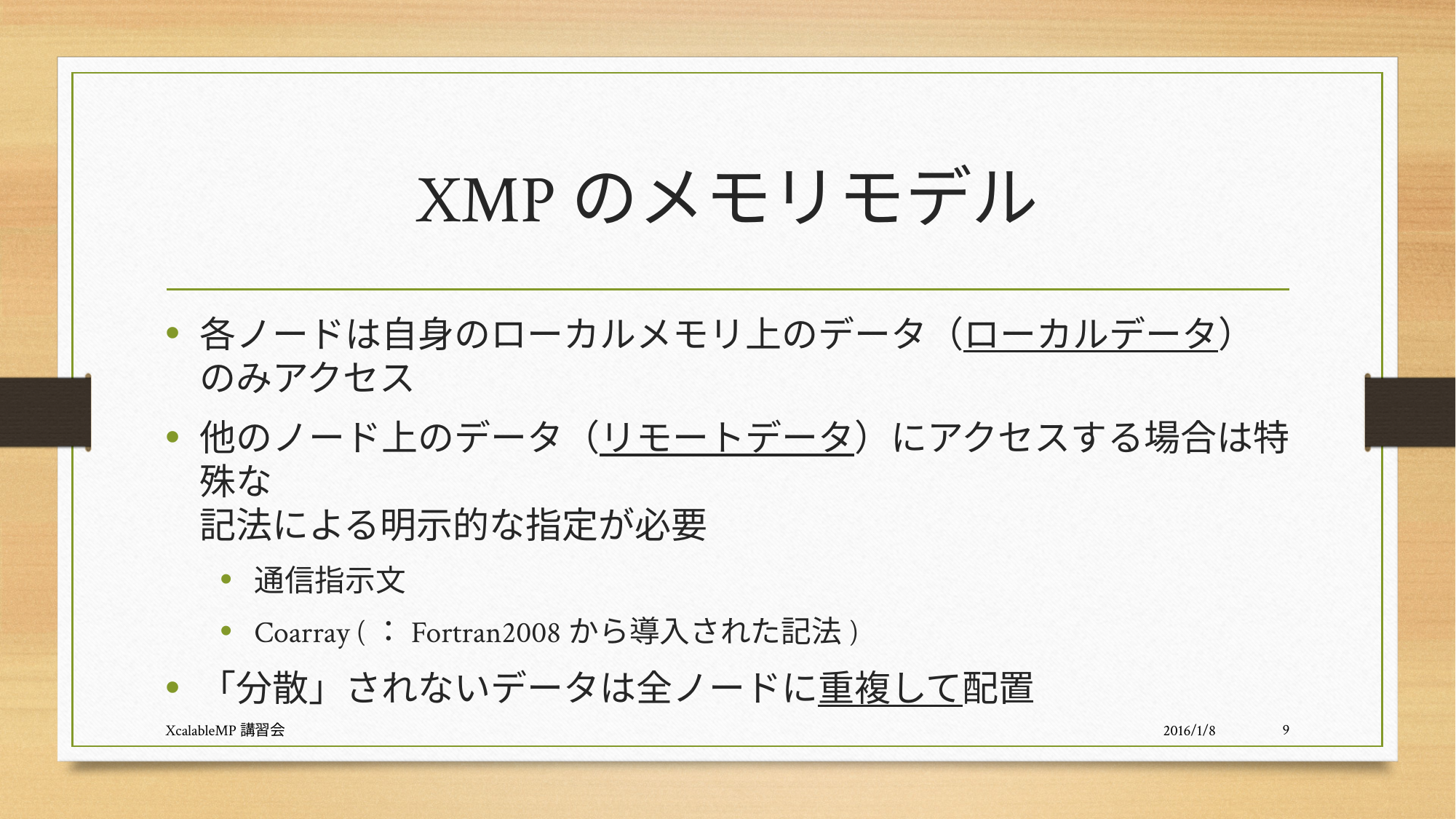

# XMPのメモリモデル
各ノードは自身のローカルメモリ上のデータ（ローカルデータ）
のみアクセス
他のノード上のデータ（リモートデータ）にアクセスする場合は特殊な
記法による明示的な指定が必要
通信指示文
Coarray (：Fortran2008から導入された記法)
「分散」されないデータは全ノードに重複して配置
XcalableMP講習会
2016/1/8
9